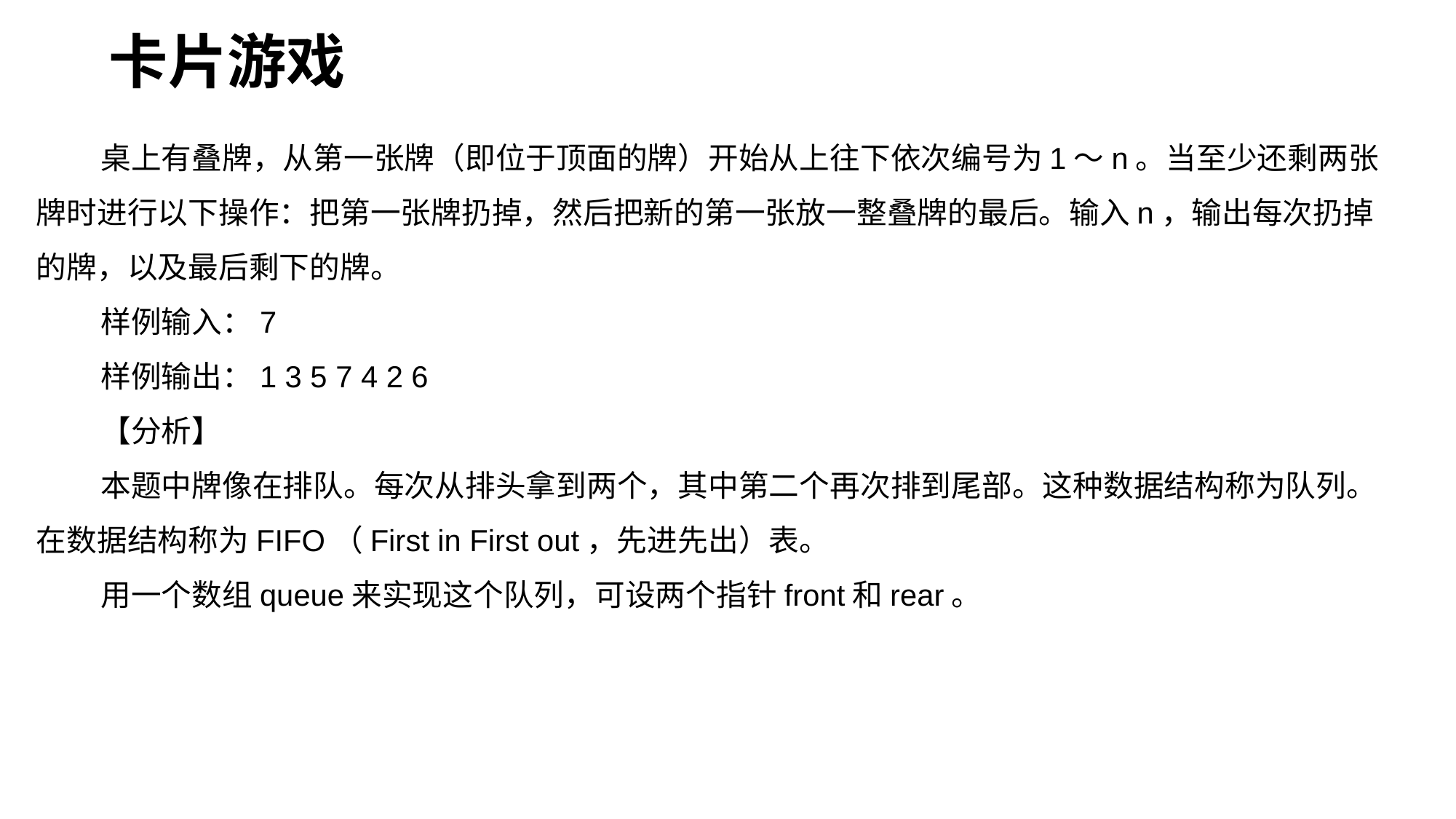

卡片游戏

桌上有叠牌，从第一张牌（即位于顶面的牌）开始从上往下依次编号为1～n。当至少还剩两张牌时进行以下操作：把第一张牌扔掉，然后把新的第一张放一整叠牌的最后。输入n，输出每次扔掉的牌，以及最后剩下的牌。
样例输入：7
样例输出：1 3 5 7 4 2 6
【分析】
本题中牌像在排队。每次从排头拿到两个，其中第二个再次排到尾部。这种数据结构称为队列。在数据结构称为FIFO（First in First out，先进先出）表。
用一个数组queue来实现这个队列，可设两个指针front和rear。